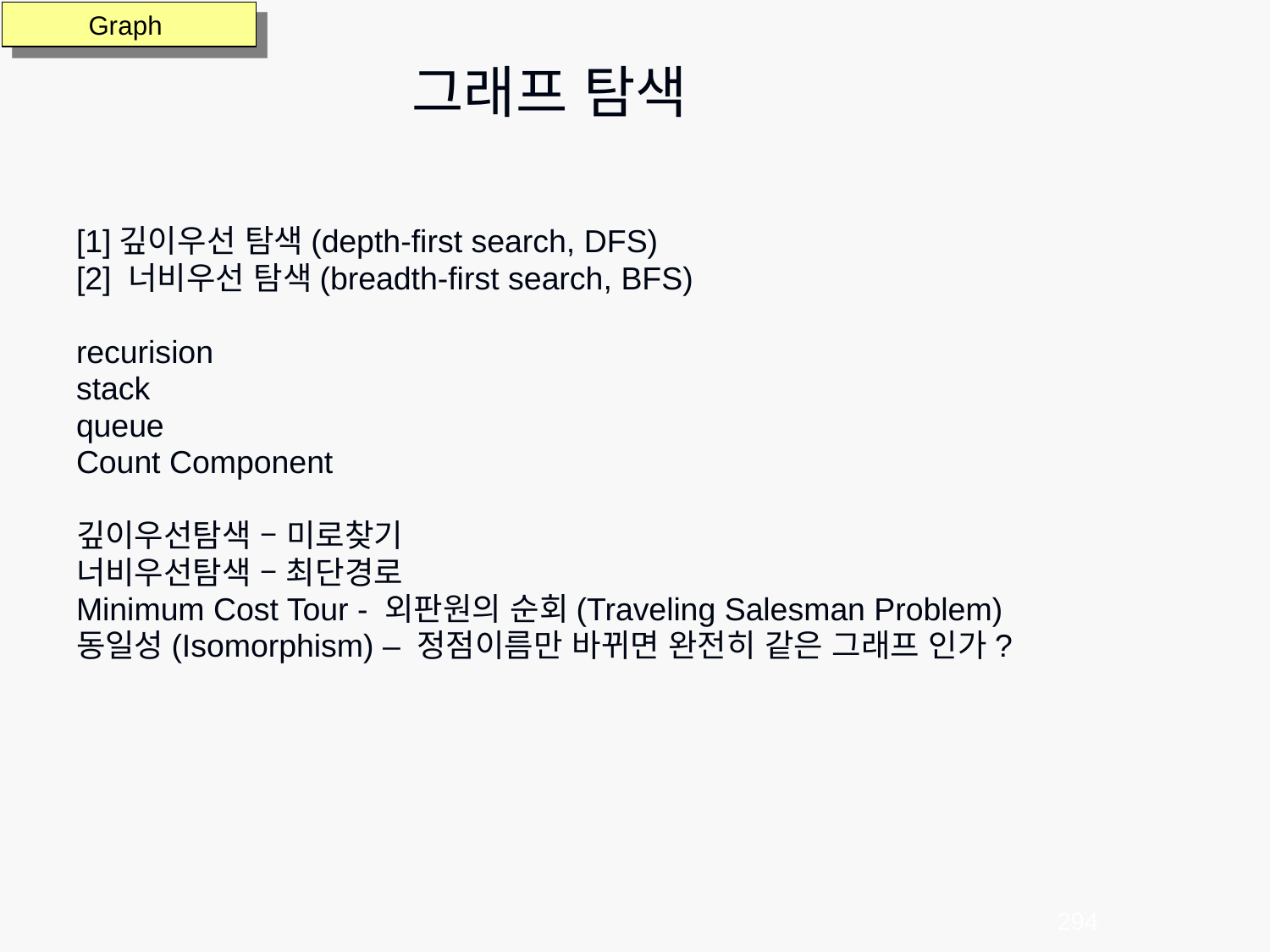

그래프 탐색
[1]깊이우선 탐색(depth-first search, DFS)
[2] 너비우선 탐색(breadth-first search, BFS)

recurision
stack
queue
Count Component

깊이우선탐색 – 미로찾기
너비우선탐색 – 최단경로
Minimum Cost Tour - 외판원의 순회(Traveling Salesman Problem)
동일성(Isomorphism) – 정점이름만 바뀌면 완전히 같은 그래프 인가?

Graph
294